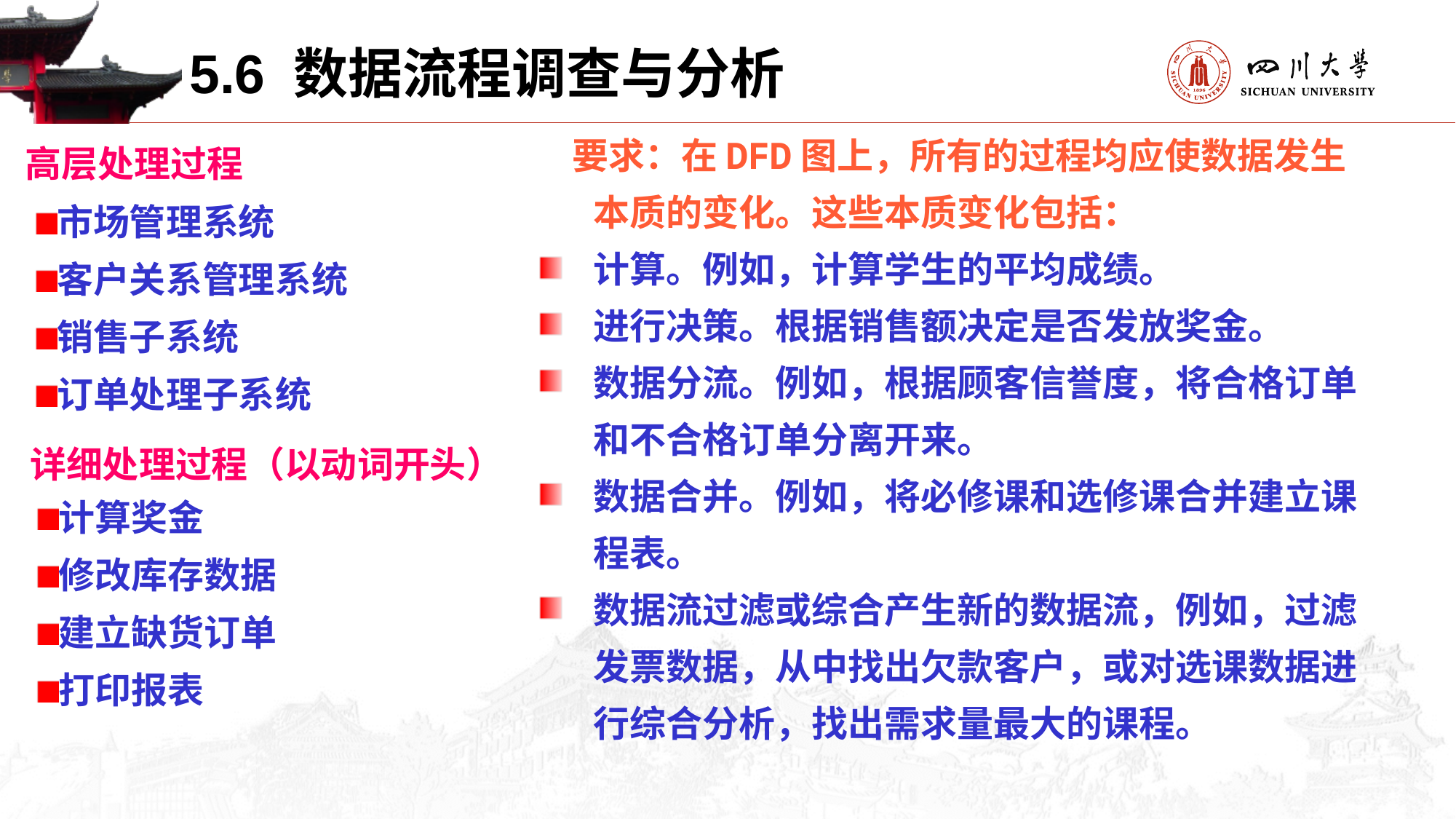

5.6 数据流程调查与分析

   要求：在DFD图上，所有的过程均应使数据发生本质的变化。这些本质变化包括：
计算。例如，计算学生的平均成绩。
进行决策。根据销售额决定是否发放奖金。
数据分流。例如，根据顾客信誉度，将合格订单和不合格订单分离开来。
数据合并。例如，将必修课和选修课合并建立课程表。
数据流过滤或综合产生新的数据流，例如，过滤发票数据，从中找出欠款客户，或对选课数据进行综合分析，找出需求量最大的课程。
高层处理过程
市场管理系统
客户关系管理系统
销售子系统
订单处理子系统
详细处理过程（以动词开头）
计算奖金
修改库存数据
建立缺货订单
打印报表